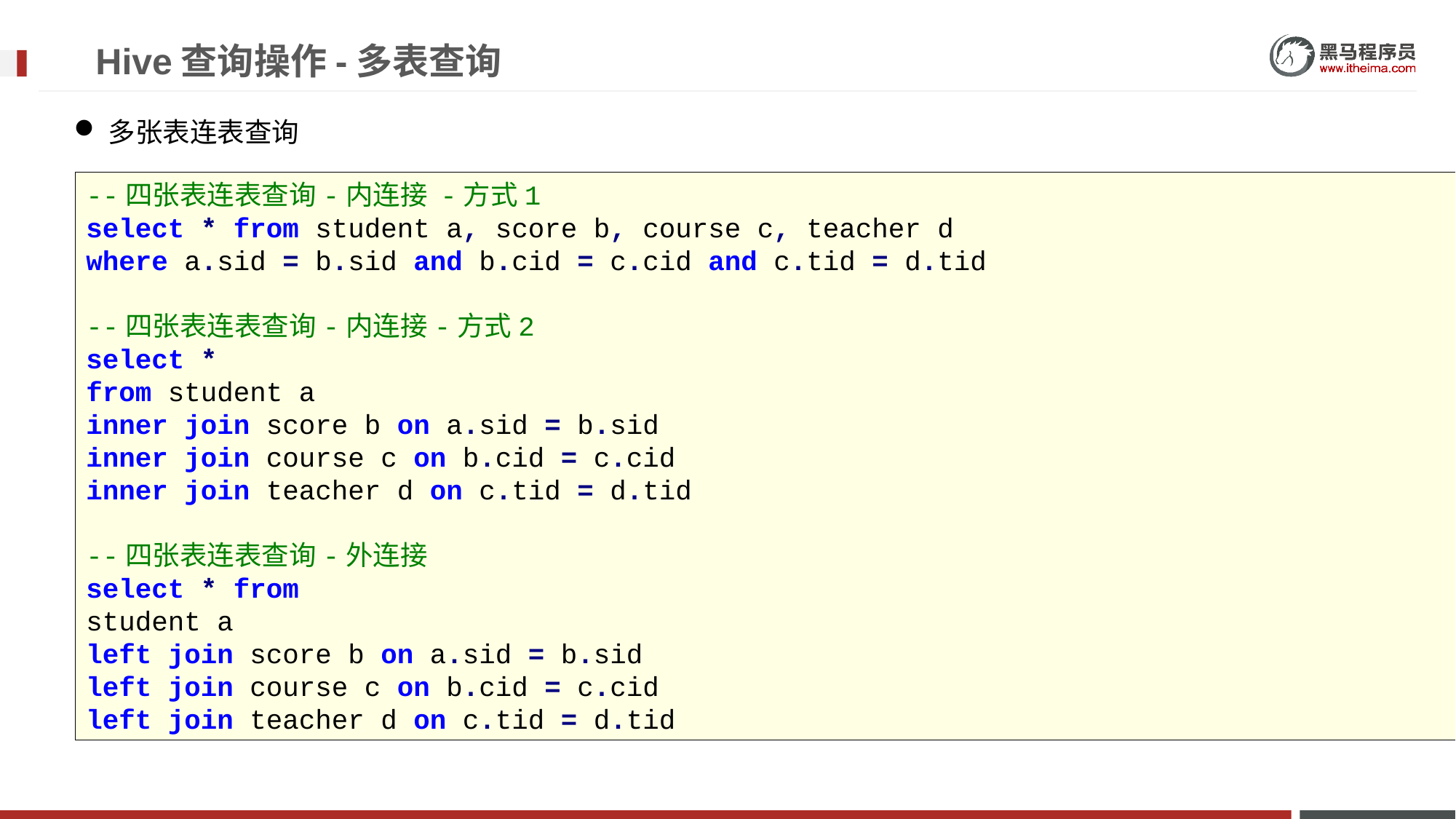

# Hive查询操作-多表查询
多张表连表查询
--四张表连表查询-内连接 -方式1
select * from student a, score b, course c, teacher d
where a.sid = b.sid and b.cid = c.cid and c.tid = d.tid

--四张表连表查询-内连接-方式2
select *
from student a
inner join score b on a.sid = b.sid
inner join course c on b.cid = c.cid
inner join teacher d on c.tid = d.tid

--四张表连表查询-外连接
select * from
student a
left join score b on a.sid = b.sid
left join course c on b.cid = c.cid
left join teacher d on c.tid = d.tid